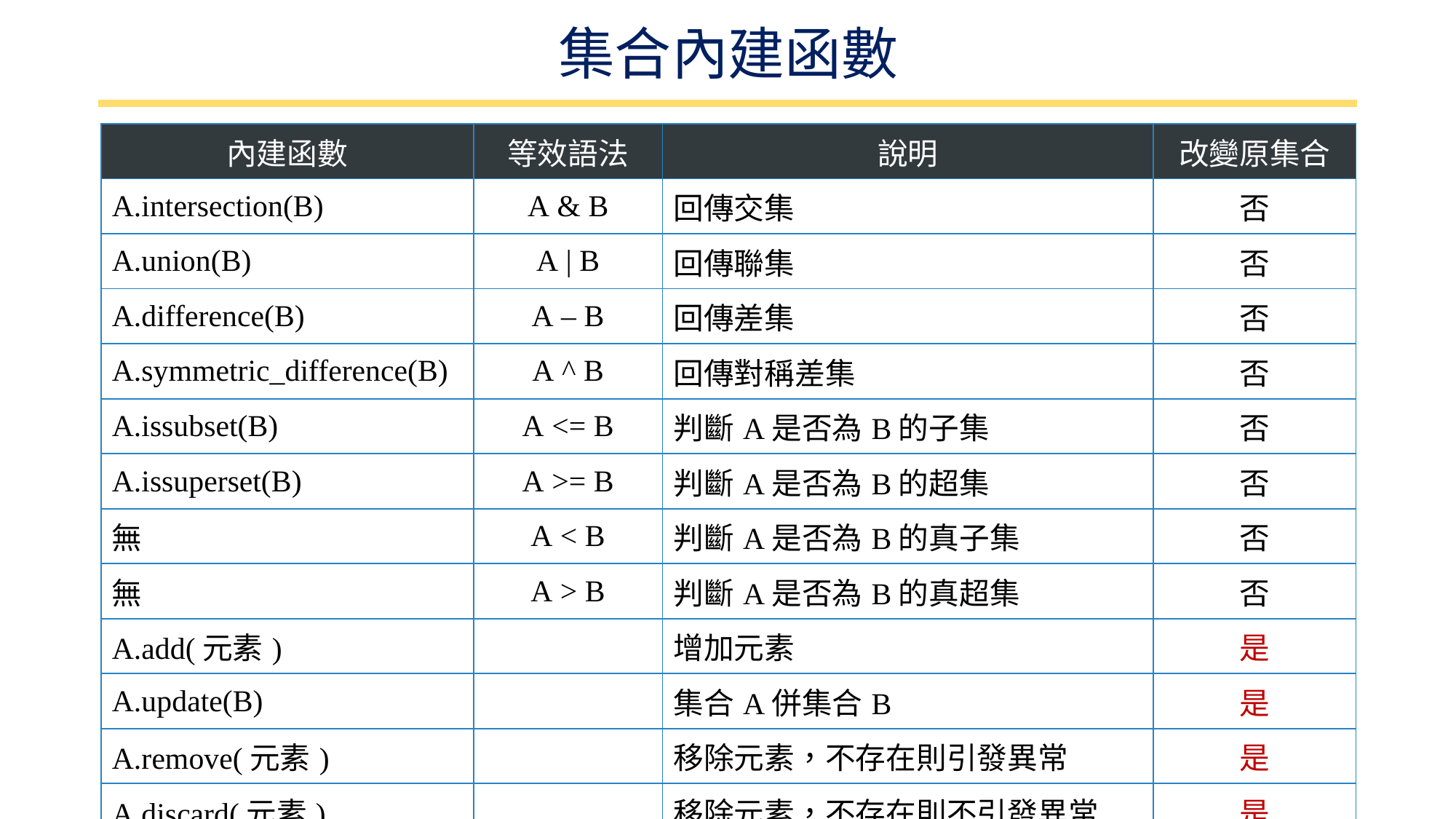

# 集合內建函數
| 內建函數 | 等效語法 | 說明 | 改變原集合 |
| --- | --- | --- | --- |
| A.intersection(B) | A & B | 回傳交集 | 否 |
| A.union(B) | A | B | 回傳聯集 | 否 |
| A.difference(B) | A – B | 回傳差集 | 否 |
| A.symmetric\_difference(B) | A ^ B | 回傳對稱差集 | 否 |
| A.issubset(B) | A <= B | 判斷A是否為B的子集 | 否 |
| A.issuperset(B) | A >= B | 判斷A是否為B的超集 | 否 |
| 無 | A < B | 判斷A是否為B的真子集 | 否 |
| 無 | A > B | 判斷A是否為B的真超集 | 否 |
| A.add(元素) |  | 增加元素 | 是 |
| A.update(B) |  | 集合A併集合B | 是 |
| A.remove(元素) |  | 移除元素，不存在則引發異常 | 是 |
| A.discard(元素) |  | 移除元素，不存在則不引發異常 | 是 |
| A.pop() |  | 隨機移除元素，並回傳其值 | 是 |